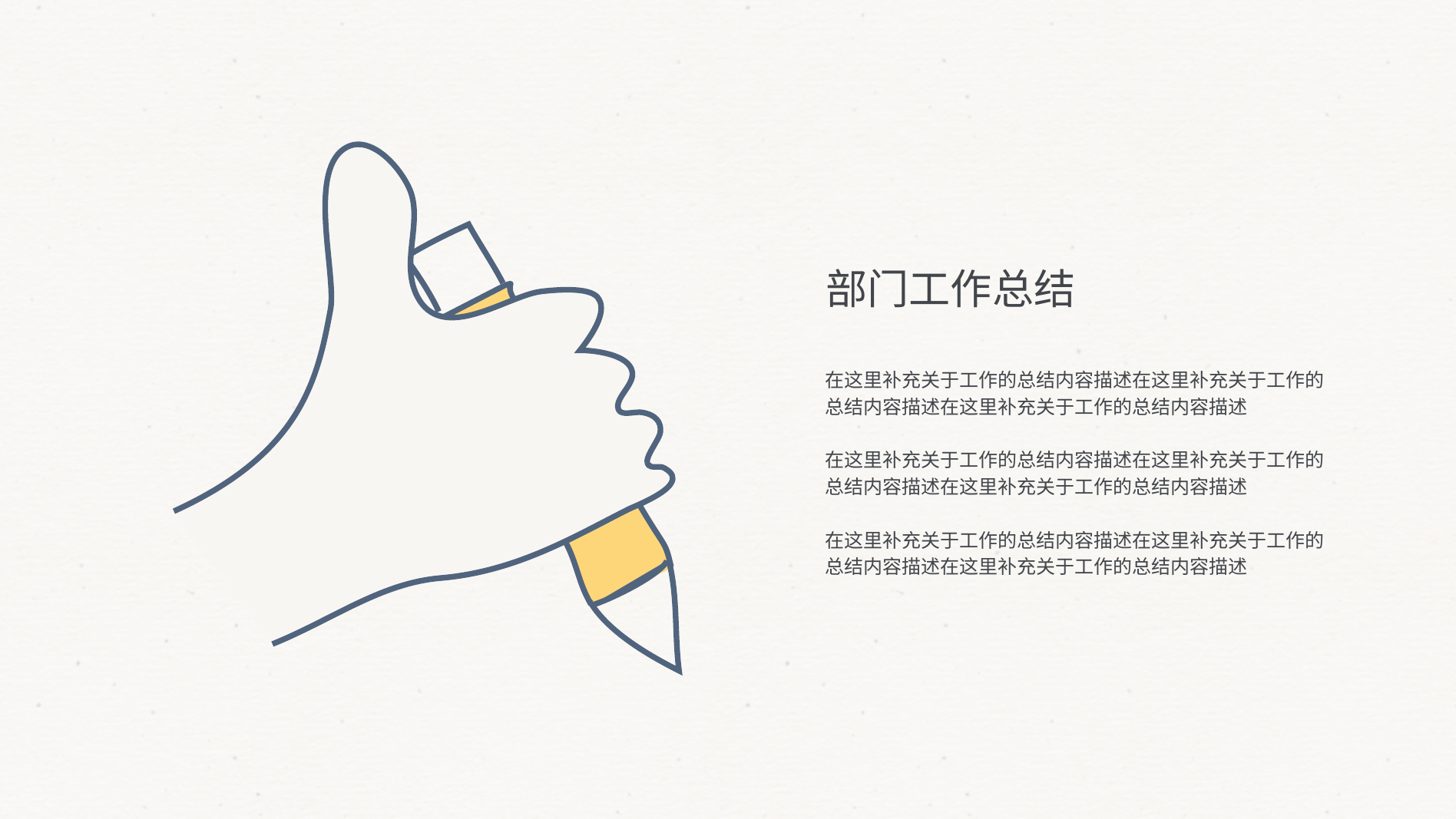

部门工作总结
在这里补充关于工作的总结内容描述在这里补充关于工作的总结内容描述在这里补充关于工作的总结内容描述

在这里补充关于工作的总结内容描述在这里补充关于工作的总结内容描述在这里补充关于工作的总结内容描述

在这里补充关于工作的总结内容描述在这里补充关于工作的总结内容描述在这里补充关于工作的总结内容描述